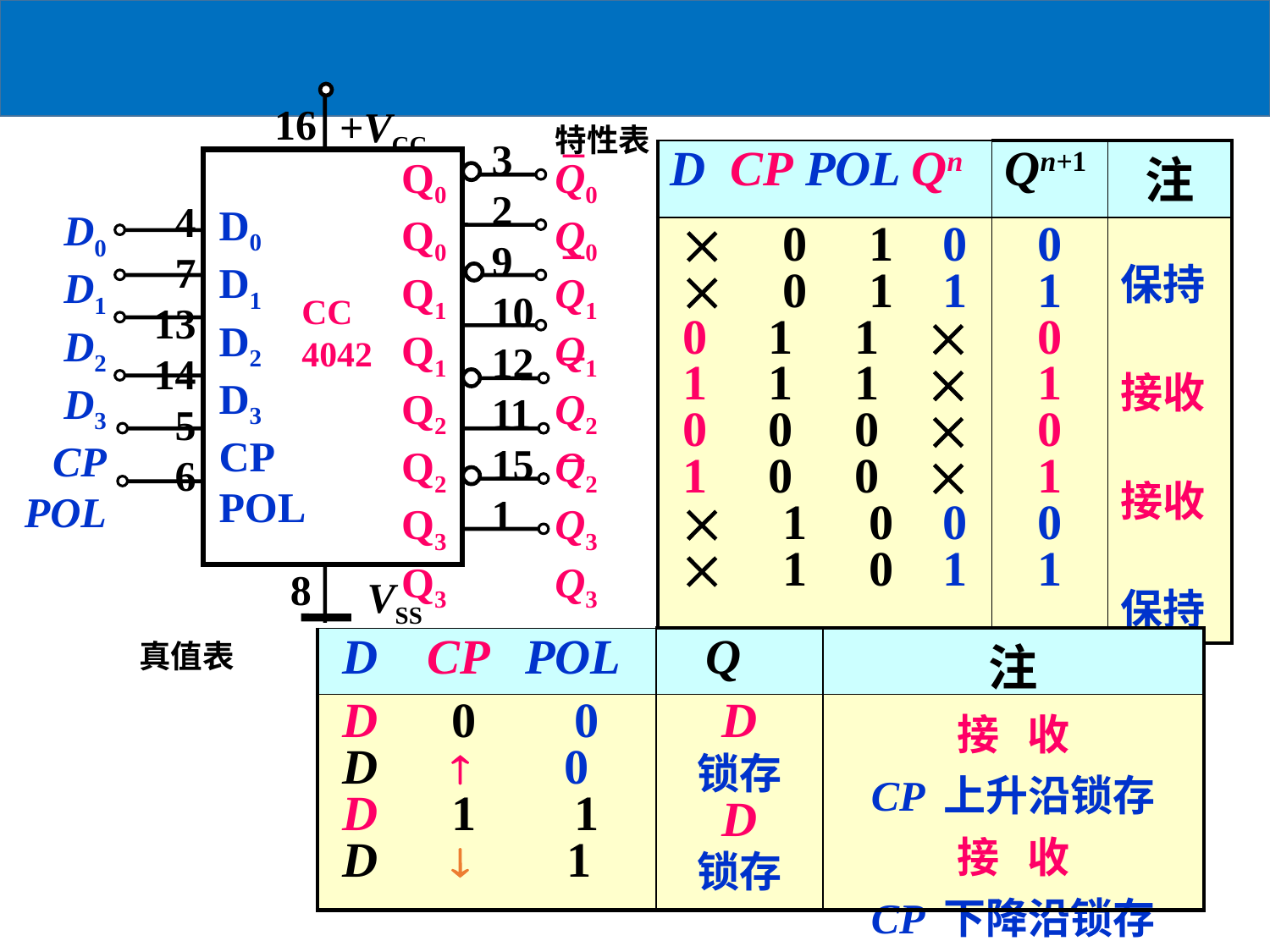

16

+VCC
–

–

–

–
3
2
9
10
12
11
15
1

4
7
13
14
5
6
Q0
Q0
Q1
Q1
Q2
Q2
Q3
Q3
Q0
Q0
Q1
Q1
Q2
Q2
Q3
Q3

D0
D1
D2
D3
CP
POL
D0
D1
D2
D3
CP
POL

CC
4042

8
VSS

特性表
| D CP POL Qn | Qn+1 | 注 |
| --- | --- | --- |
| × 0 1 0 × 0 1 1 0 1 1 × 1 1 1 × 0 0 0 × 1 0 0 × × 1 0 0 × 1 0 1 | 0 1 0 1 0 1 0 1 | 保持 接收 接收 保持 |
| D CP POL | Q | 注 |
| --- | --- | --- |
| D 0 0 D ↑ 0 D 1 1 D ↓ 1 | D 锁存 D 锁存 | 接 收 CP 上升沿锁存 接 收 CP 下降沿锁存 |
真值表